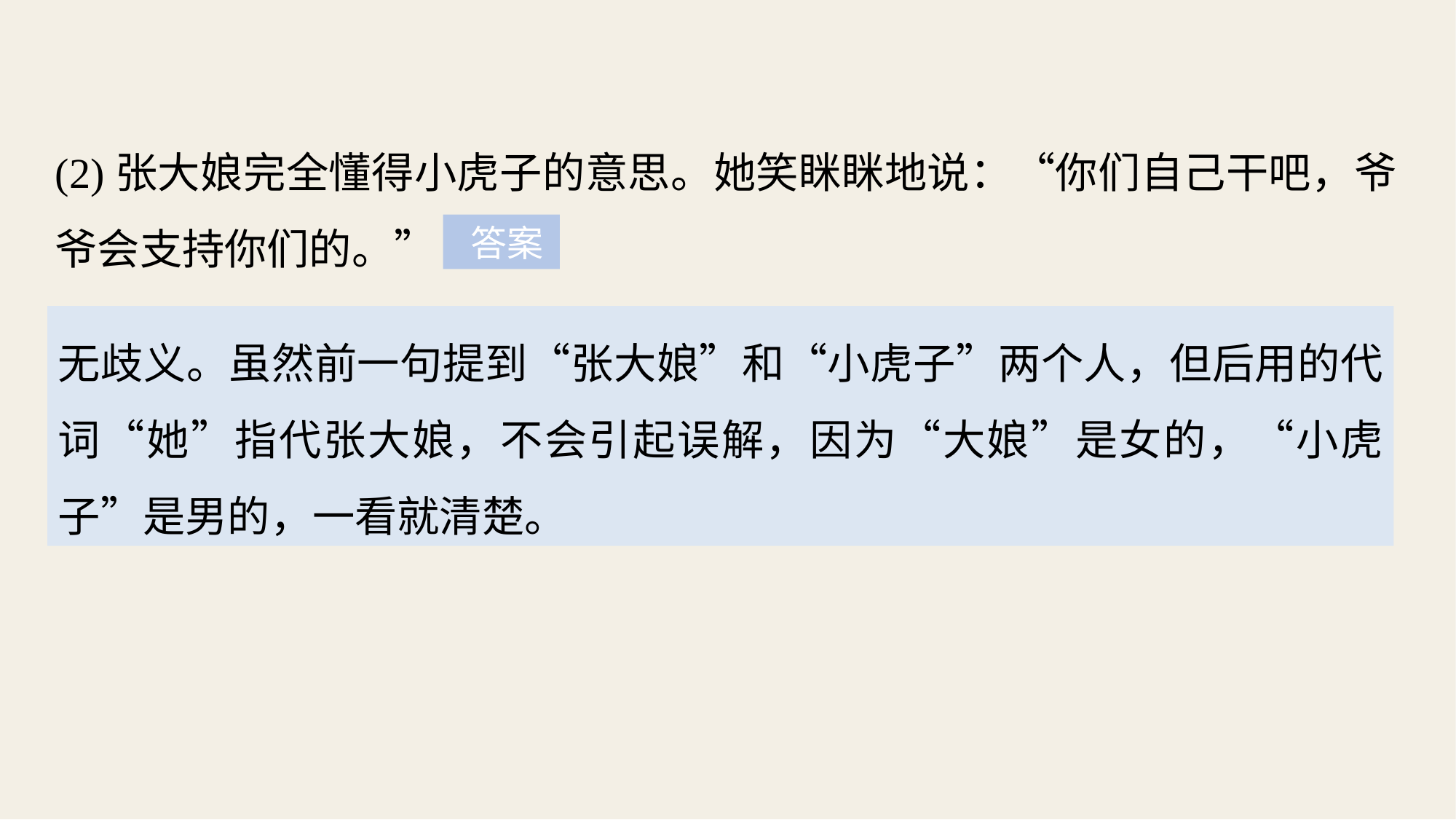

(2)张大娘完全懂得小虎子的意思。她笑眯眯地说：“你们自己干吧，爷爷会支持你们的。”
 答案
无歧义。虽然前一句提到“张大娘”和“小虎子”两个人，但后用的代词“她”指代张大娘，不会引起误解，因为“大娘”是女的，“小虎子”是男的，一看就清楚。